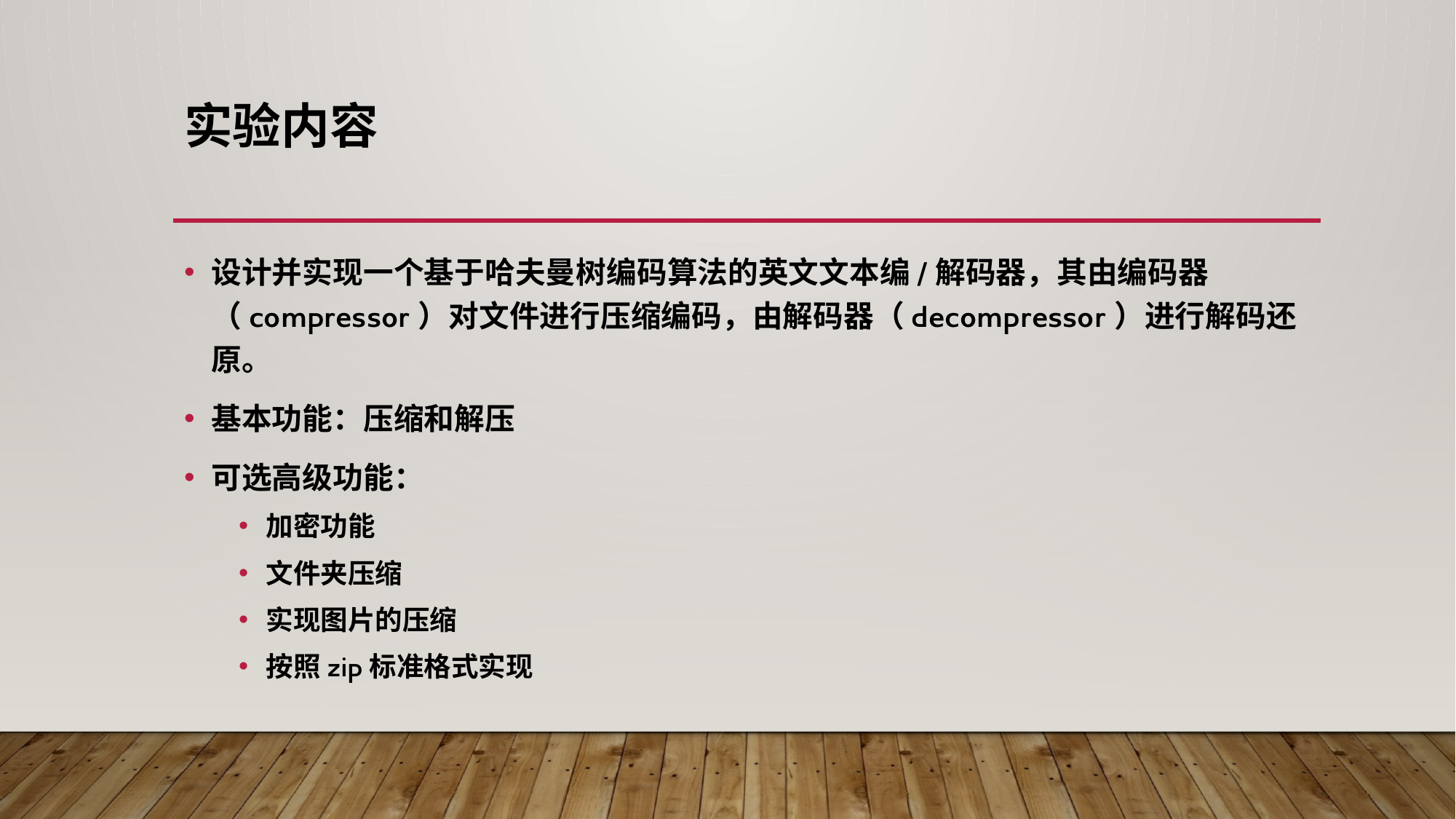

# 实验内容
设计并实现一个基于哈夫曼树编码算法的英文文本编/解码器，其由编码器（compressor）对文件进行压缩编码，由解码器（decompressor）进行解码还原。
基本功能：压缩和解压
可选高级功能：
加密功能
文件夹压缩
实现图片的压缩
按照zip标准格式实现